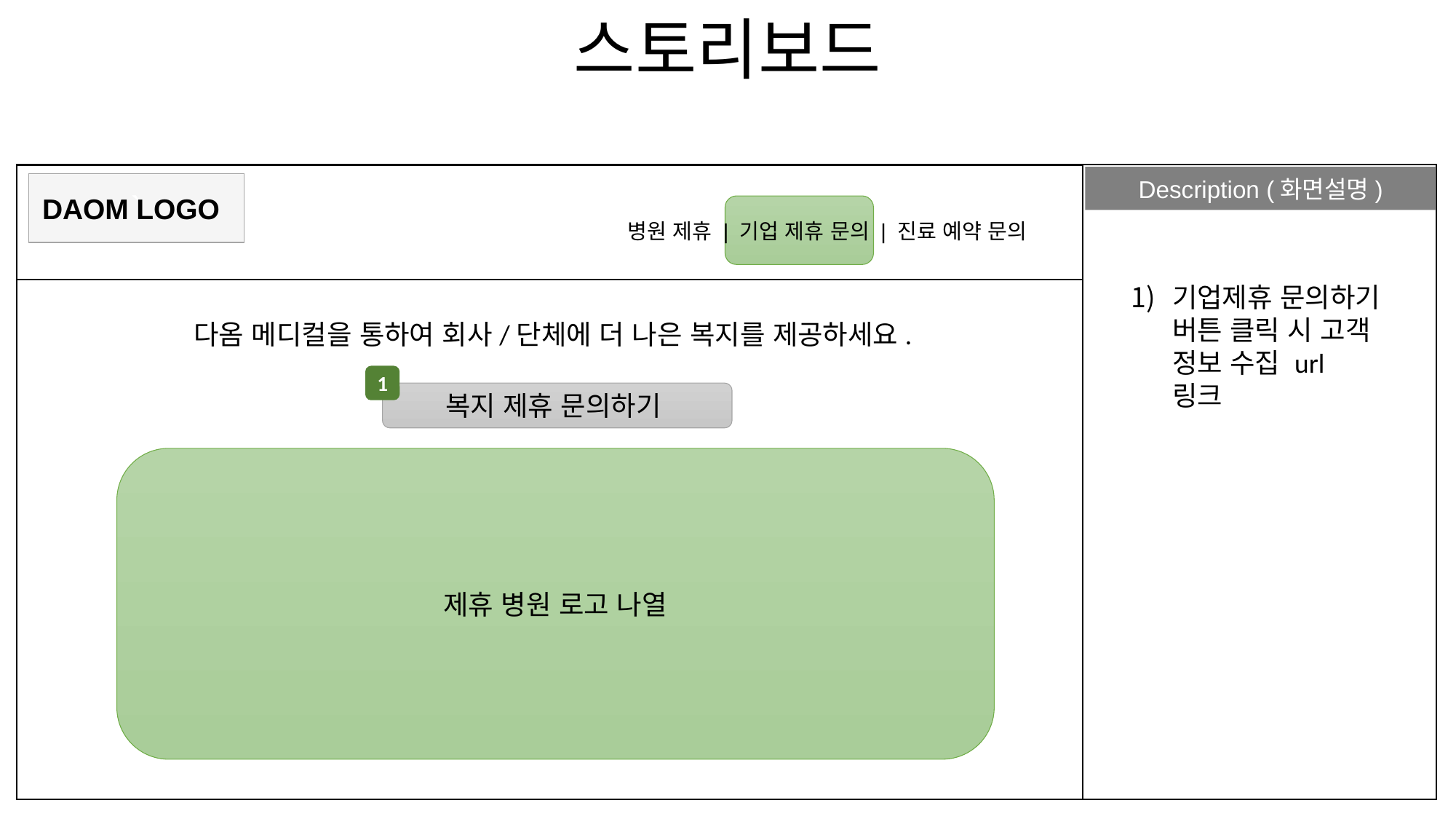

스토리보드

Description (화면설명)
`
DAOM LOGO

병원 제휴 | 기업 제휴 문의 | 진료 예약 문의

기업제휴 문의하기 버튼 클릭 시 고객 정보 수집 url 링크

다옴 메디컬을 통하여 회사/단체에 더 나은 복지를 제공하세요.
1
복지 제휴 문의하기
제휴 병원 로고 나열